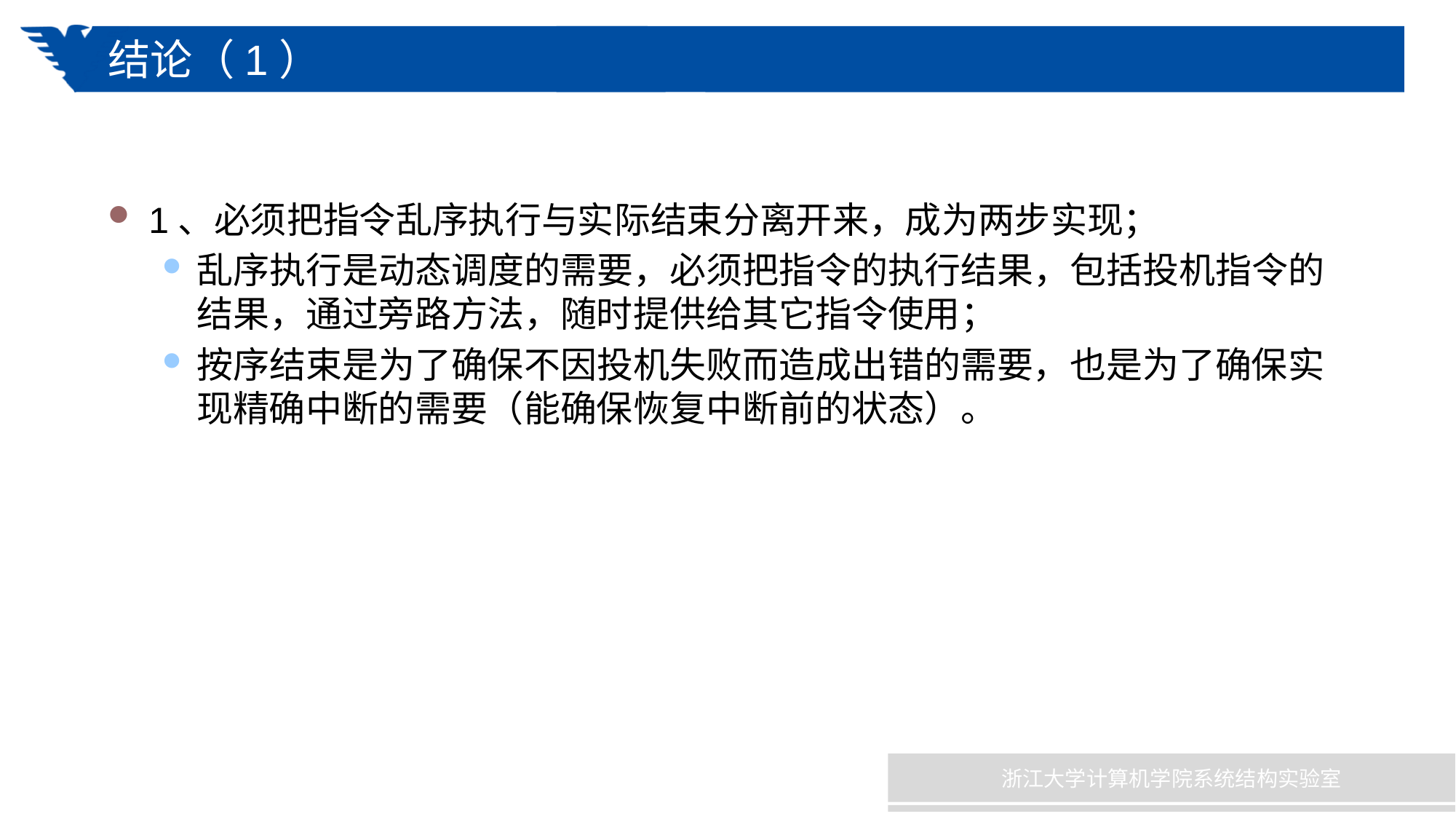

# 结论（1）
1、必须把指令乱序执行与实际结束分离开来，成为两步实现；
乱序执行是动态调度的需要，必须把指令的执行结果，包括投机指令的结果，通过旁路方法，随时提供给其它指令使用；
按序结束是为了确保不因投机失败而造成出错的需要，也是为了确保实现精确中断的需要（能确保恢复中断前的状态）。